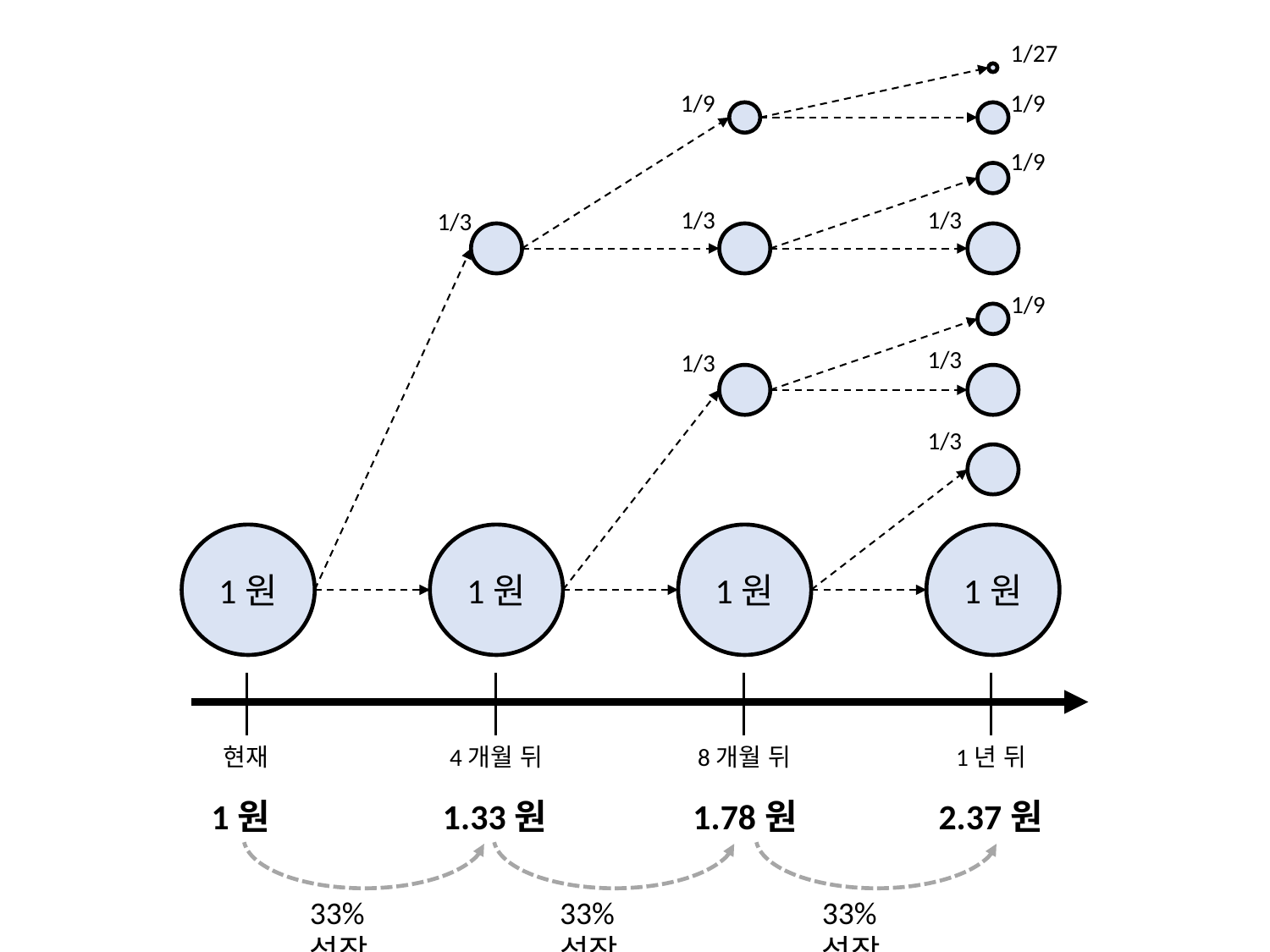

1/27

1/9
1/9

1/9

1/3
1/3
1/3

1/9

1/3
1/3

1/3

1원
1원
1원
1원
현재
4개월 뒤
8개월 뒤
1년 뒤
1원
1.33원
1.78원
2.37원

33% 성장

33% 성장

33% 성장